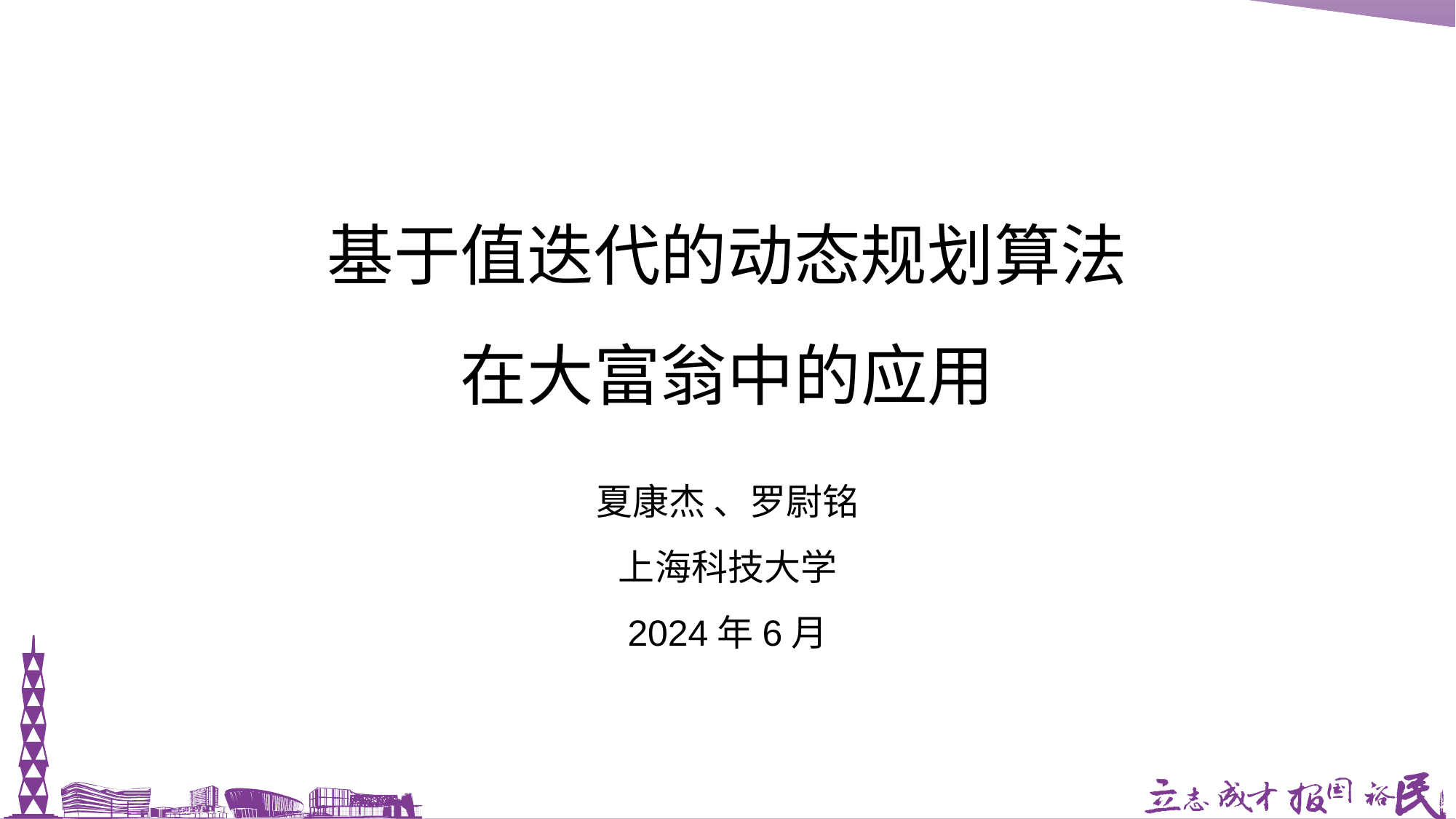

基于值迭代的动态规划算法
在大富翁中的应用
夏康杰 、罗尉铭
上海科技大学
2024年6月